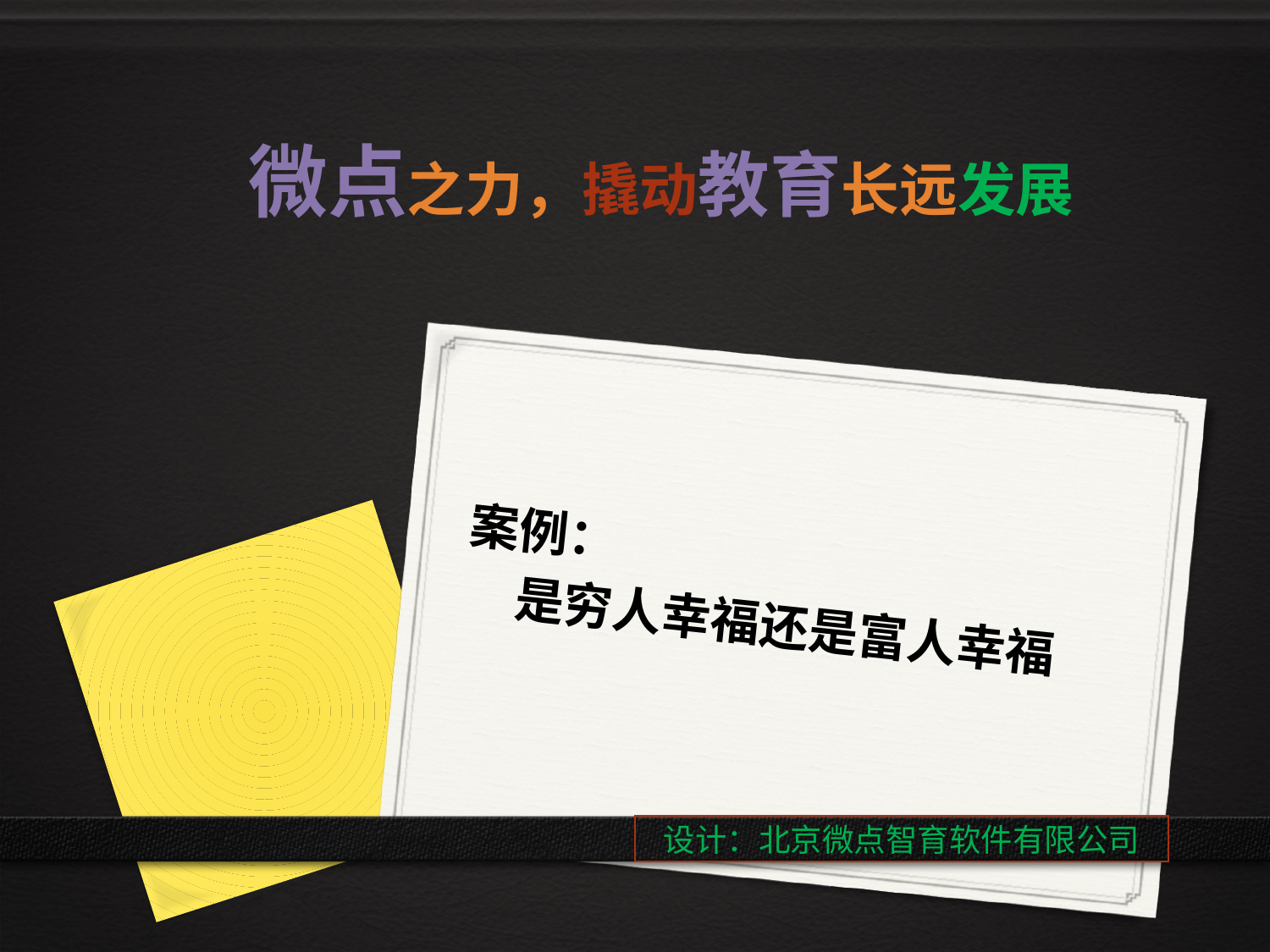

微点之力，撬动教育长远发展
案例：
是穷人幸福还是富人幸福
设计：北京微点智育软件有限公司